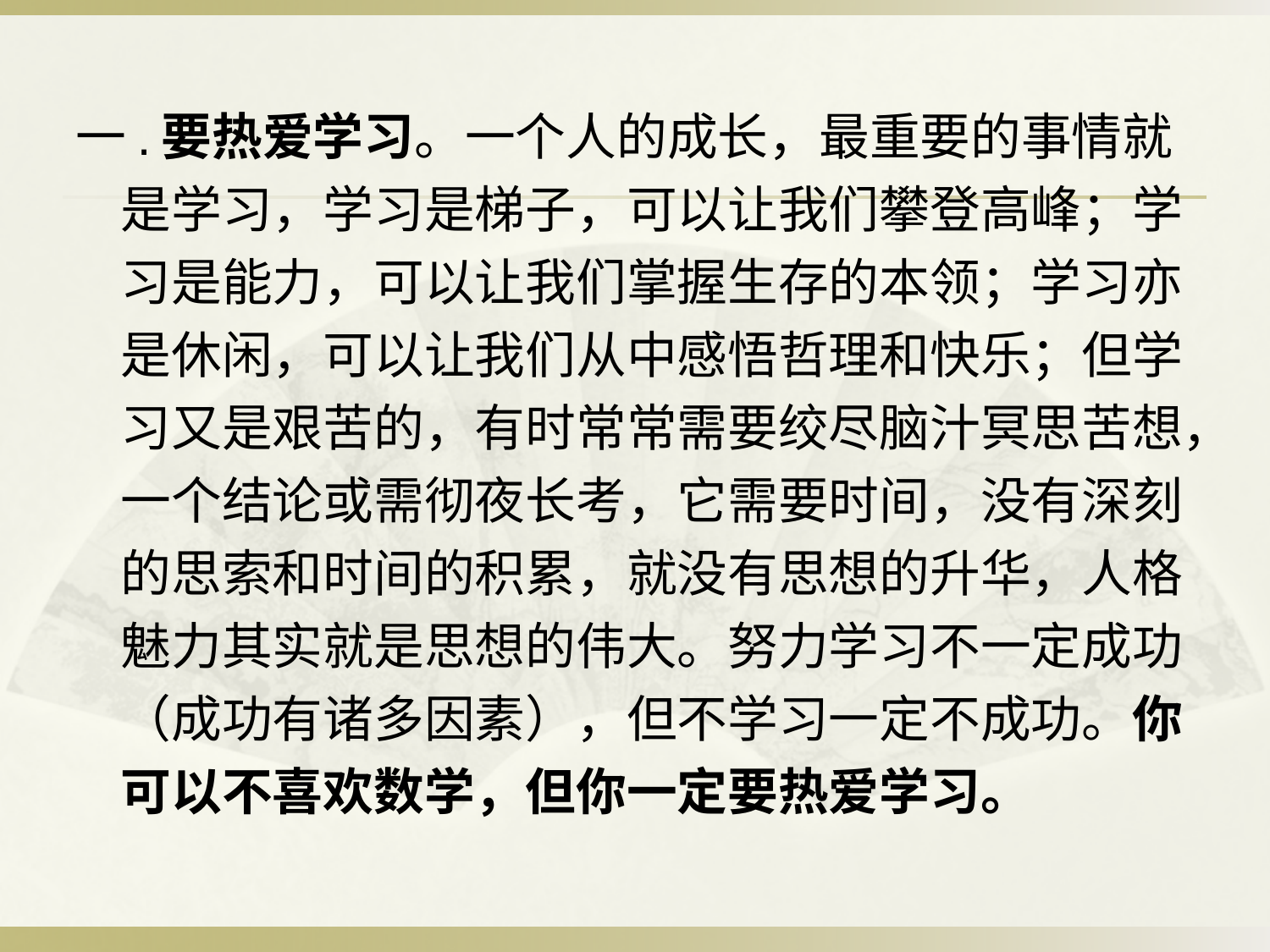

一.要热爱学习。一个人的成长，最重要的事情就是学习，学习是梯子，可以让我们攀登高峰；学习是能力，可以让我们掌握生存的本领；学习亦是休闲，可以让我们从中感悟哲理和快乐；但学习又是艰苦的，有时常常需要绞尽脑汁冥思苦想，一个结论或需彻夜长考，它需要时间，没有深刻的思索和时间的积累，就没有思想的升华，人格魅力其实就是思想的伟大。努力学习不一定成功（成功有诸多因素），但不学习一定不成功。你可以不喜欢数学，但你一定要热爱学习。